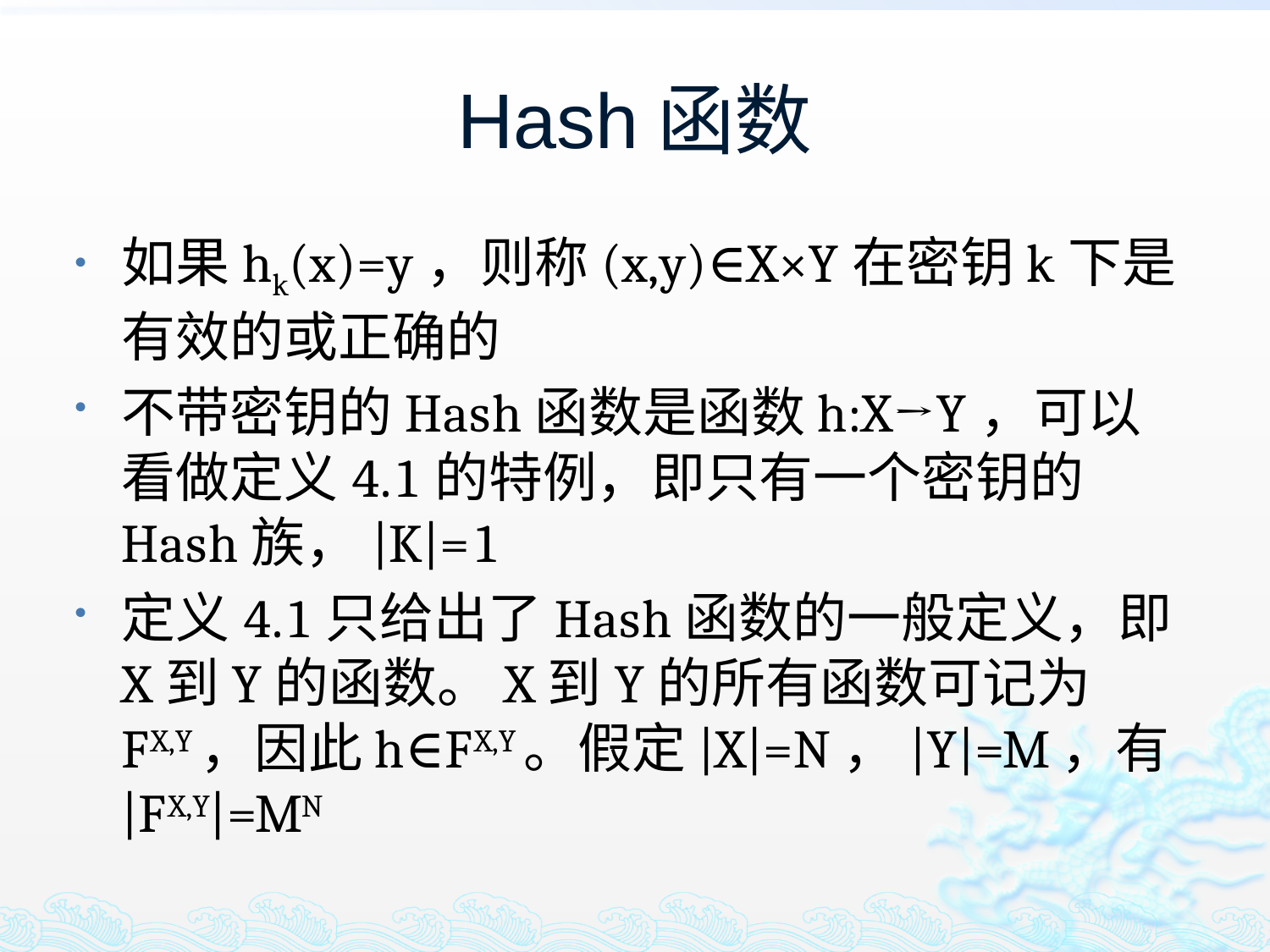

# Hash函数
如果hk(x)=y，则称(x,y)∈X×Y在密钥k下是有效的或正确的
不带密钥的Hash函数是函数h:X→Y，可以看做定义4.1的特例，即只有一个密钥的Hash族，|K|=1
定义4.1只给出了Hash函数的一般定义，即X到Y的函数。X到Y的所有函数可记为FX,Y，因此h∈FX,Y。假定|X|=N，|Y|=M，有|FX,Y|=MN